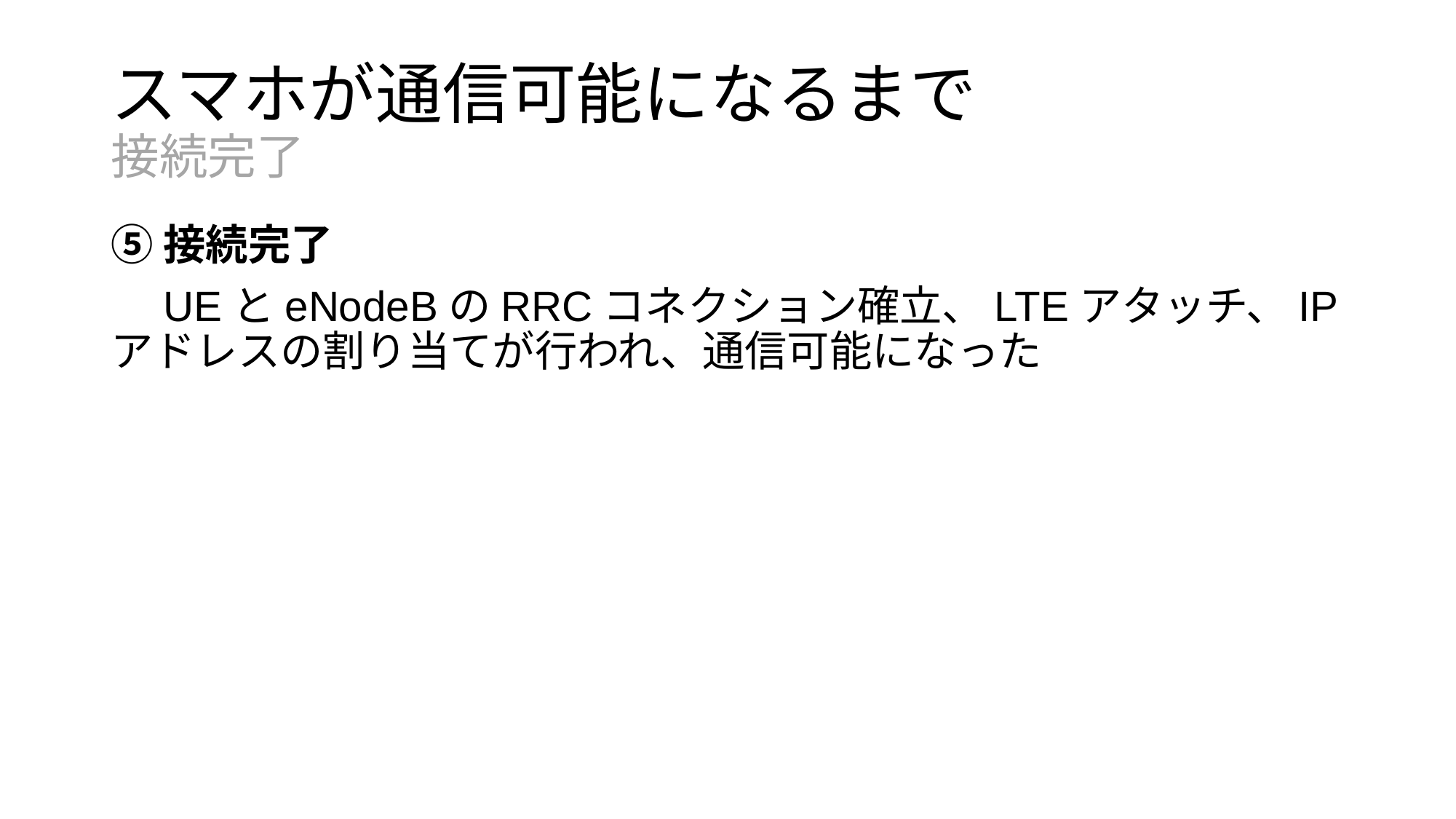

# スマホが通信可能になるまで 接続完了
⑤接続完了
　UEとeNodeBのRRCコネクション確立、LTEアタッチ、IPアドレスの割り当てが行われ、通信可能になった